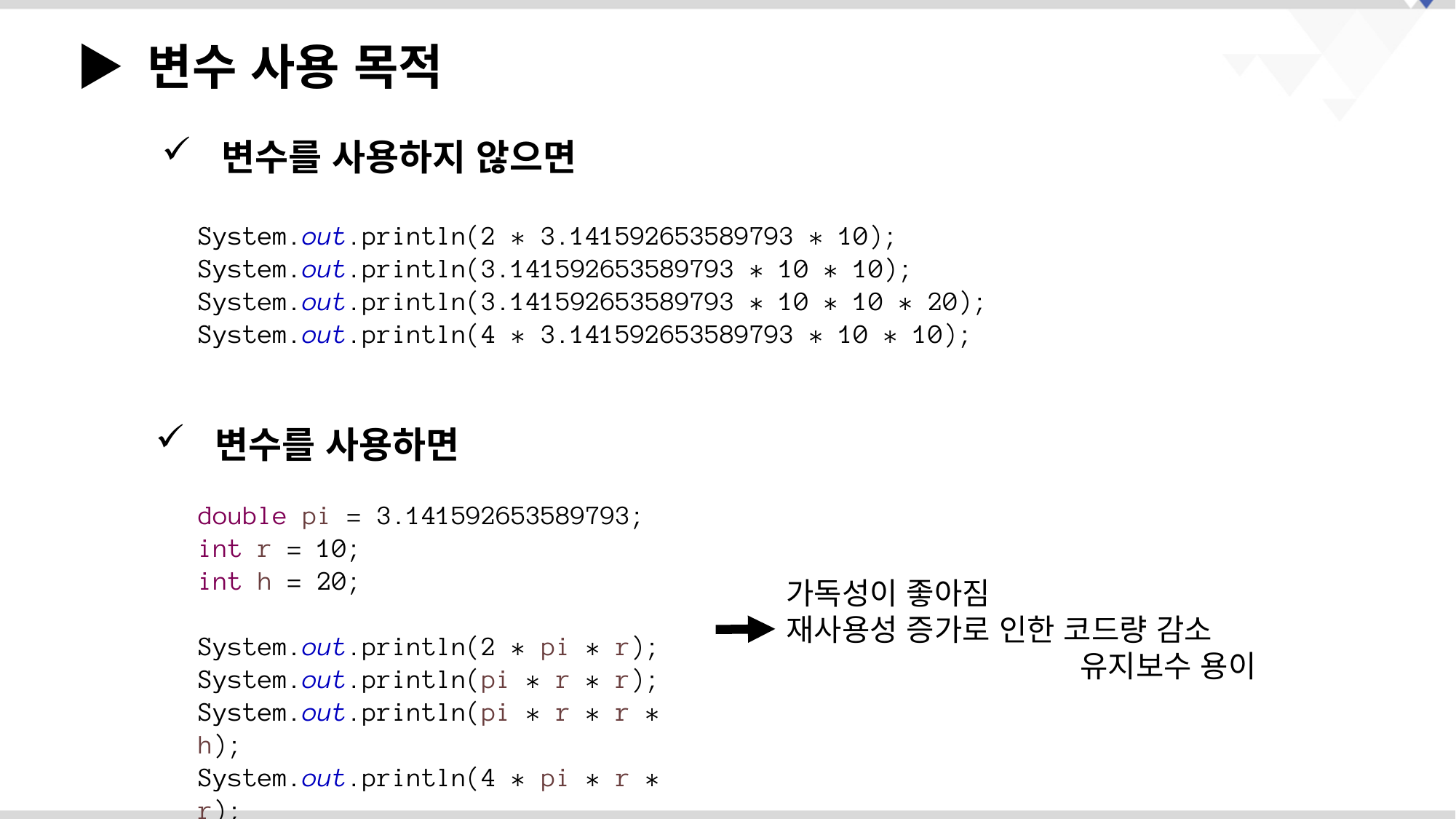

▶ 변수 사용 목적
 변수를 사용하지 않으면
System.out.println(2 * 3.141592653589793 * 10);
System.out.println(3.141592653589793 * 10 * 10);
System.out.println(3.141592653589793 * 10 * 10 * 20);
System.out.println(4 * 3.141592653589793 * 10 * 10);
 변수를 사용하면
double pi = 3.141592653589793;
int r = 10;
int h = 20;

System.out.println(2 * pi * r);
System.out.println(pi * r * r);
System.out.println(pi * r * r * h);
System.out.println(4 * pi * r * r);
가독성이 좋아짐
재사용성 증가로 인한 코드량 감소
		        유지보수 용이